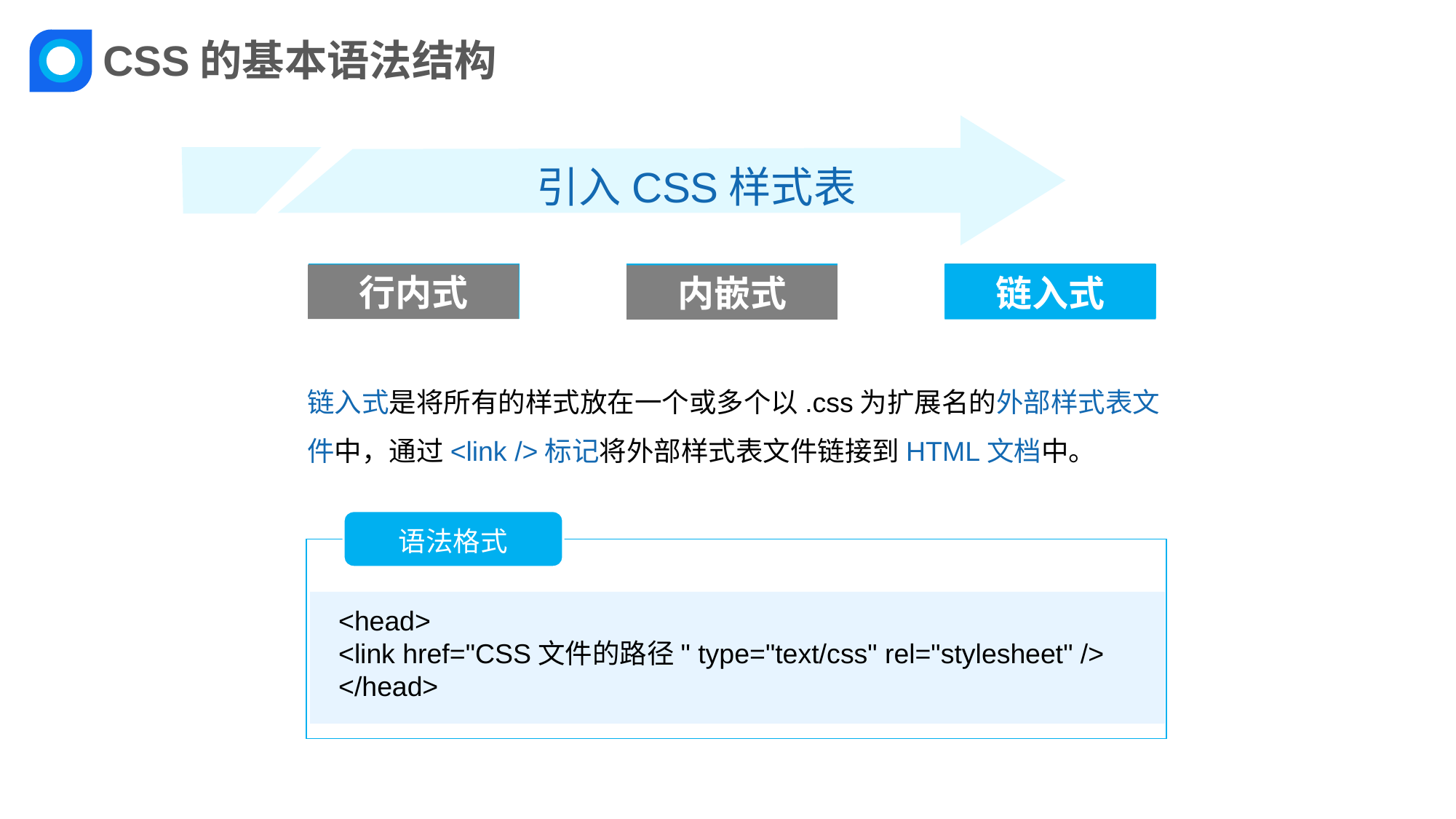

CSS的基本语法结构

引入CSS样式表

行内式
内嵌式
链入式
行内式
链入式
内嵌式
链入式是将所有的样式放在一个或多个以.css为扩展名的外部样式表文件中，通过<link />标记将外部样式表文件链接到HTML文档中。

语法格式

<head>
<link href="CSS文件的路径" type="text/css" rel="stylesheet" />
</head>